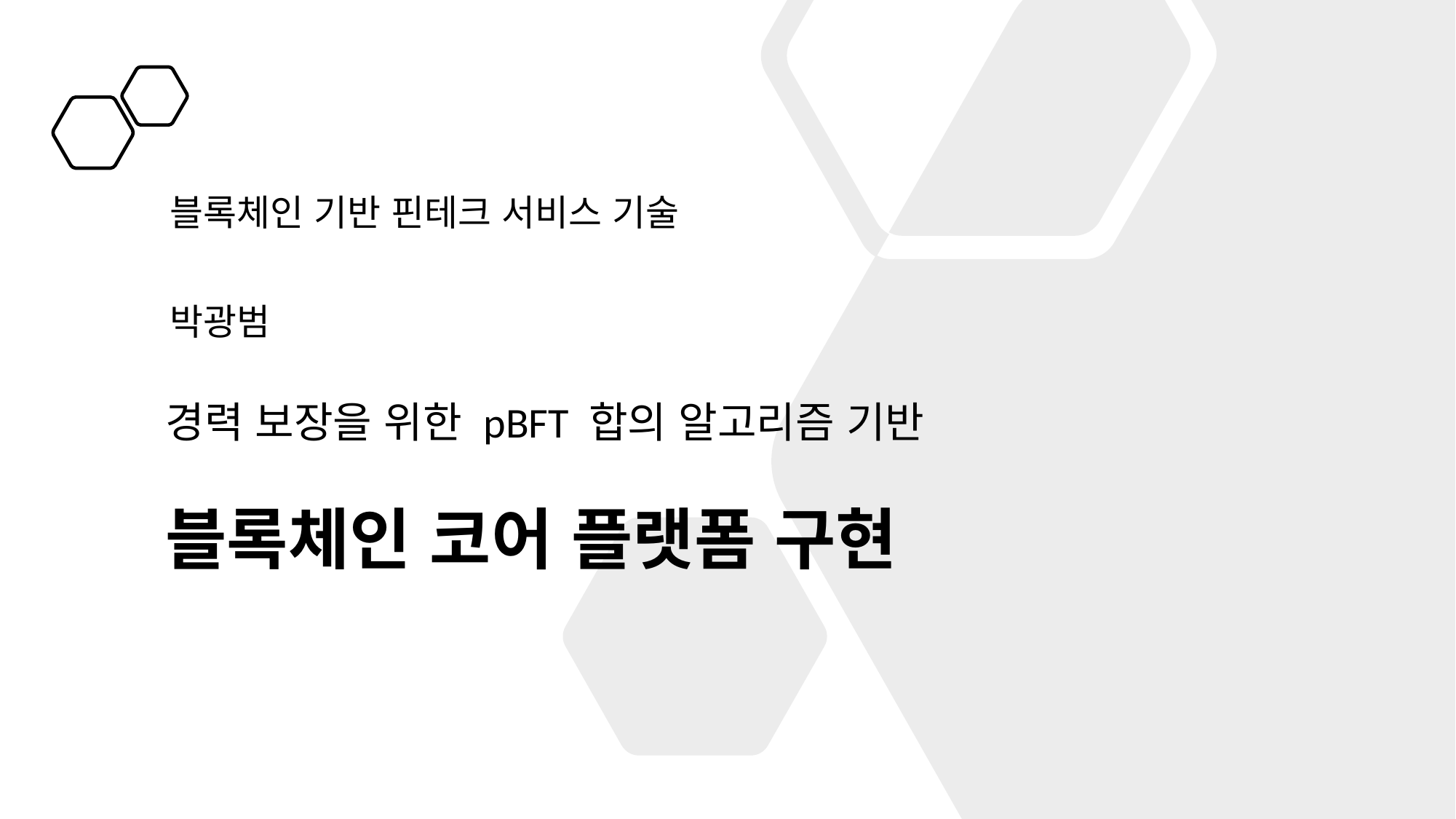

블록체인 기반 핀테크 서비스 기술

박광범
# 경력 보장을 위한 pBFT 합의 알고리즘 기반 블록체인 코어 플랫폼 구현